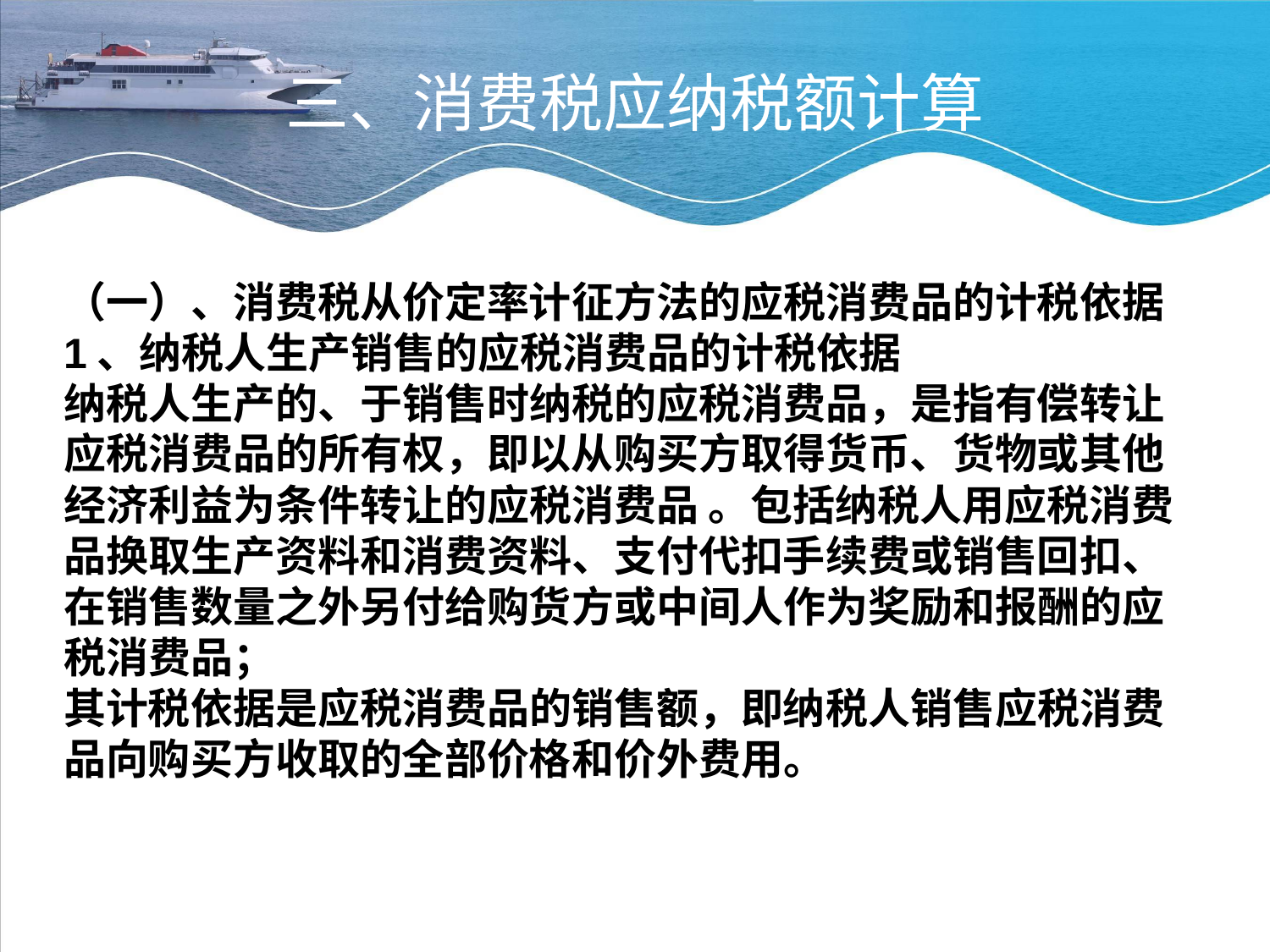

三、消费税应纳税额计算
（一）、消费税从价定率计征方法的应税消费品的计税依据
1、纳税人生产销售的应税消费品的计税依据
纳税人生产的、于销售时纳税的应税消费品，是指有偿转让应税消费品的所有权，即以从购买方取得货币、货物或其他经济利益为条件转让的应税消费品 。包括纳税人用应税消费品换取生产资料和消费资料、支付代扣手续费或销售回扣、在销售数量之外另付给购货方或中间人作为奖励和报酬的应税消费品；
其计税依据是应税消费品的销售额，即纳税人销售应税消费品向购买方收取的全部价格和价外费用。